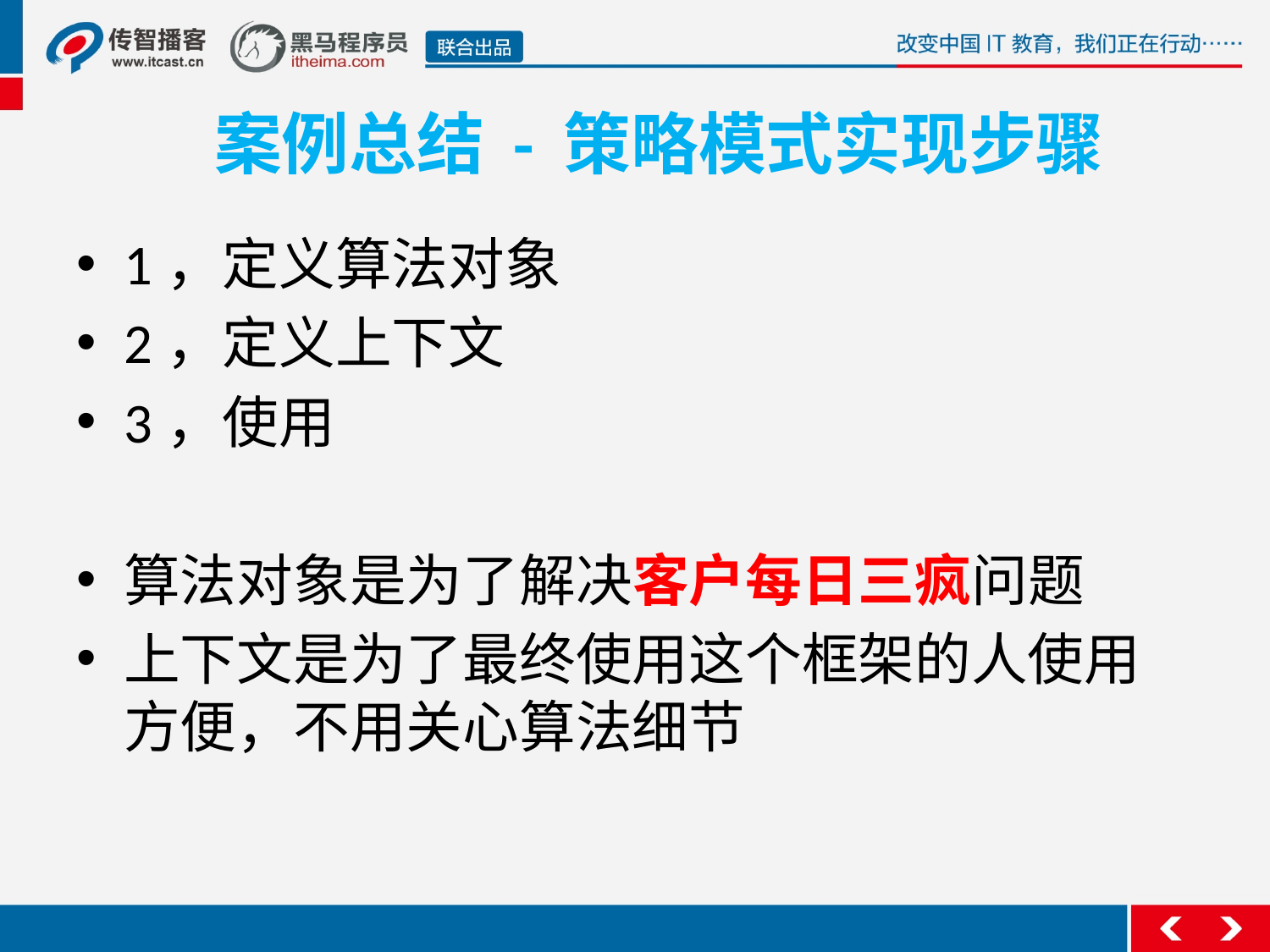

# 案例总结 - 策略模式实现步骤
1，定义算法对象
2，定义上下文
3，使用

算法对象是为了解决客户每日三疯问题
上下文是为了最终使用这个框架的人使用方便，不用关心算法细节